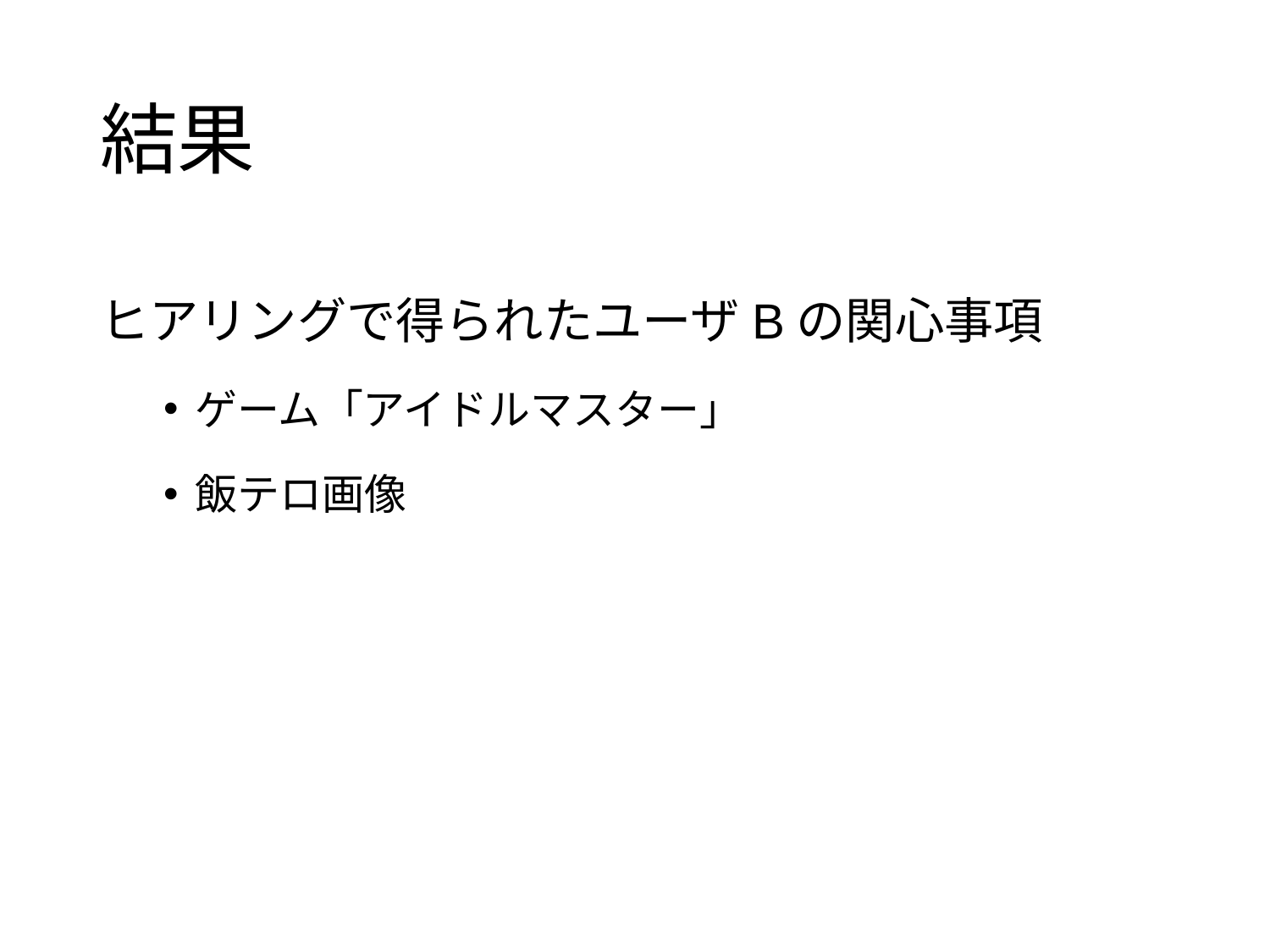

# 結果
ヒアリングで得られたユーザBの関心事項
ゲーム「アイドルマスター」
飯テロ画像